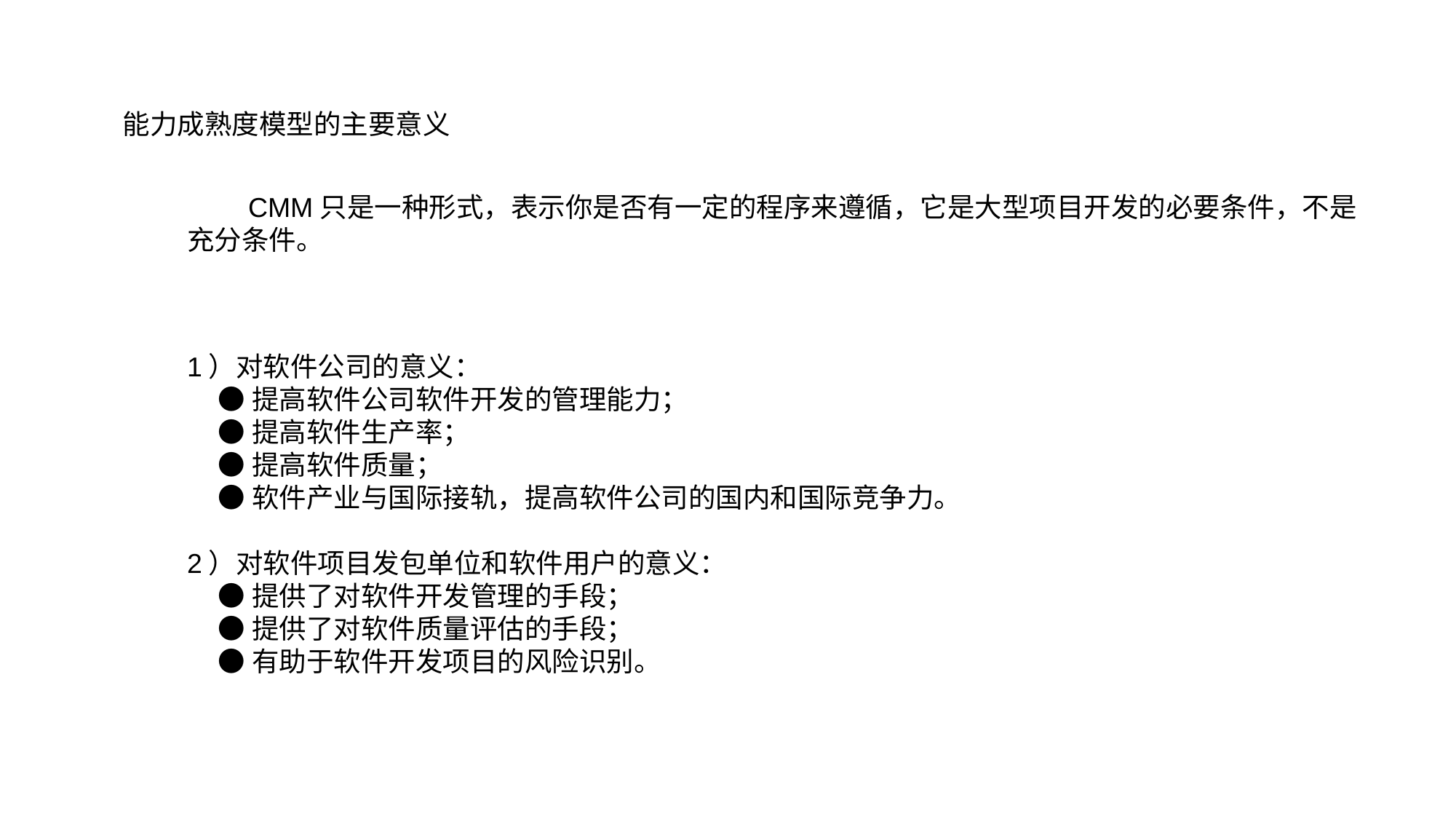

能力成熟度模型的主要意义
        CMM只是一种形式，表示你是否有一定的程序来遵循，它是大型项目开发的必要条件，不是充分条件。
1）对软件公司的意义：
     ●提高软件公司软件开发的管理能力；
     ●提高软件生产率；
     ●提高软件质量；
     ●软件产业与国际接轨，提高软件公司的国内和国际竞争力。

2）对软件项目发包单位和软件用户的意义：
     ●提供了对软件开发管理的手段；
     ●提供了对软件质量评估的手段；
     ●有助于软件开发项目的风险识别。